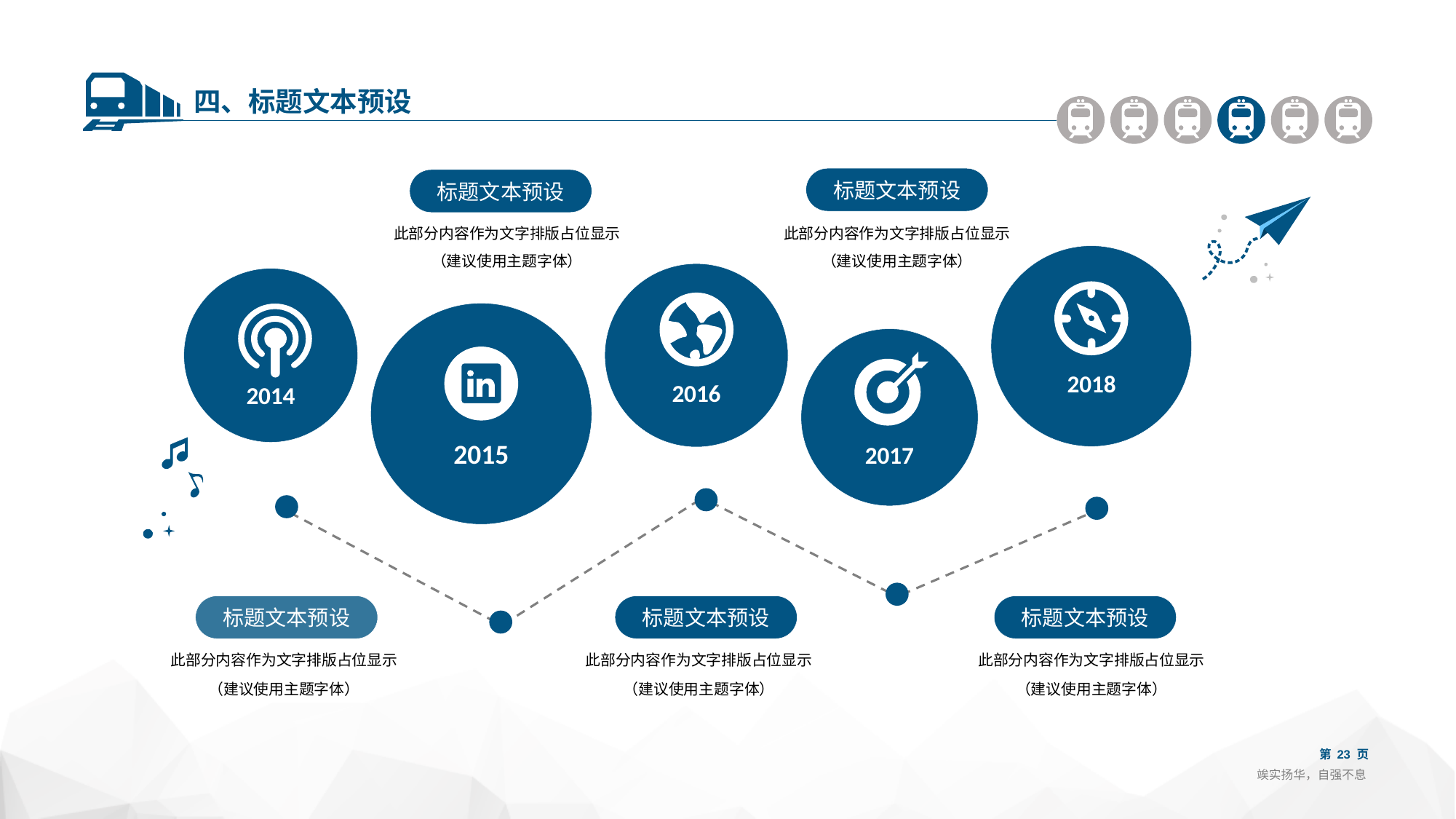

四、标题文本预设
标题文本预设
标题文本预设

此部分内容作为文字排版占位显示
（建议使用主题字体）
此部分内容作为文字排版占位显示
（建议使用主题字体）

2018

2016

2014

2015

2017

标题文本预设
标题文本预设
标题文本预设

此部分内容作为文字排版占位显示
（建议使用主题字体）
此部分内容作为文字排版占位显示
（建议使用主题字体）
此部分内容作为文字排版占位显示
（建议使用主题字体）
第 23 页
竢实扬华，自强不息